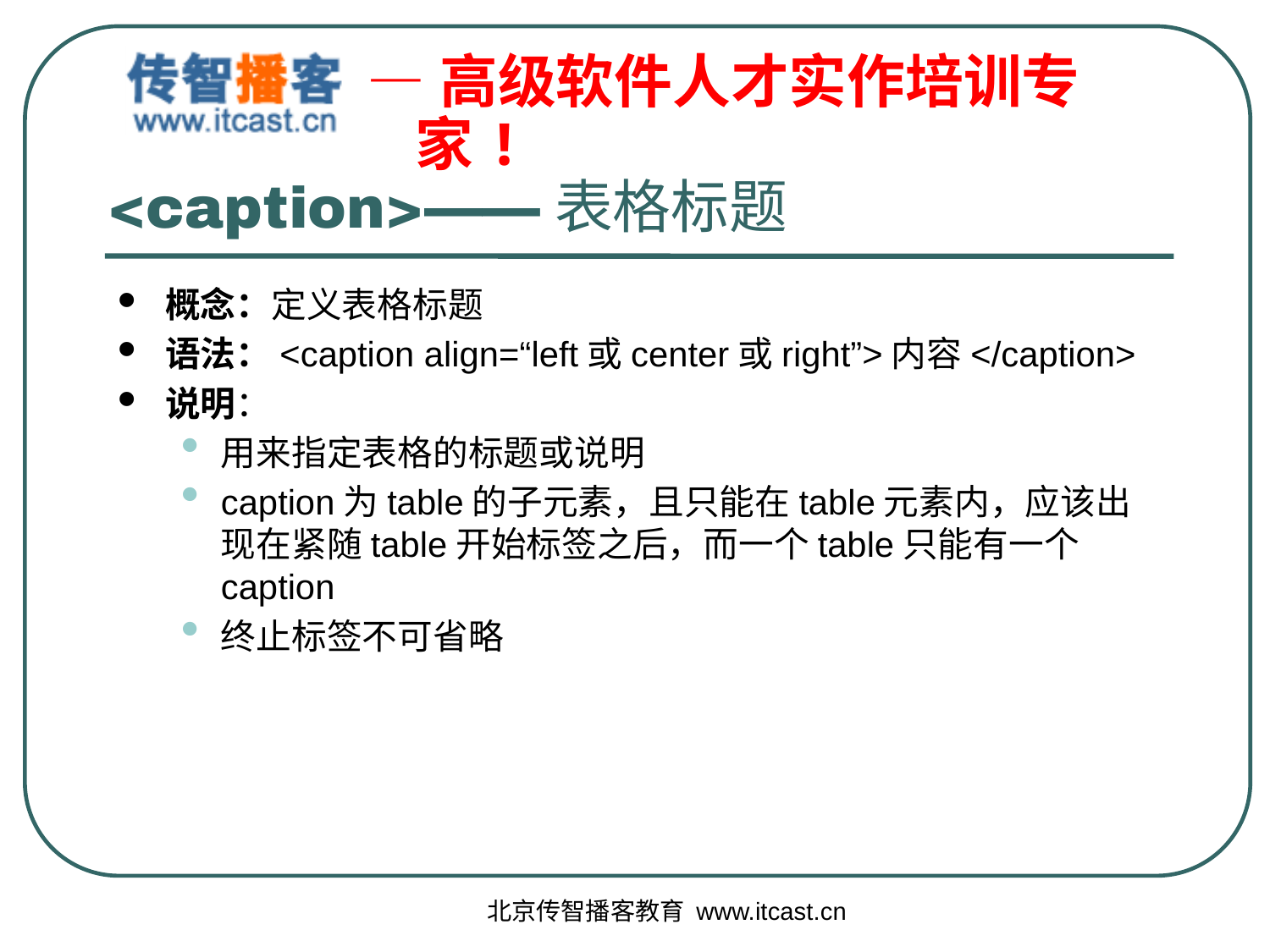

# <caption>——表格标题
概念：定义表格标题
语法：<caption align=“left或center或right”>内容</caption>
说明：
用来指定表格的标题或说明
caption为table的子元素，且只能在table元素内，应该出现在紧随table开始标签之后，而一个table只能有一个caption
终止标签不可省略